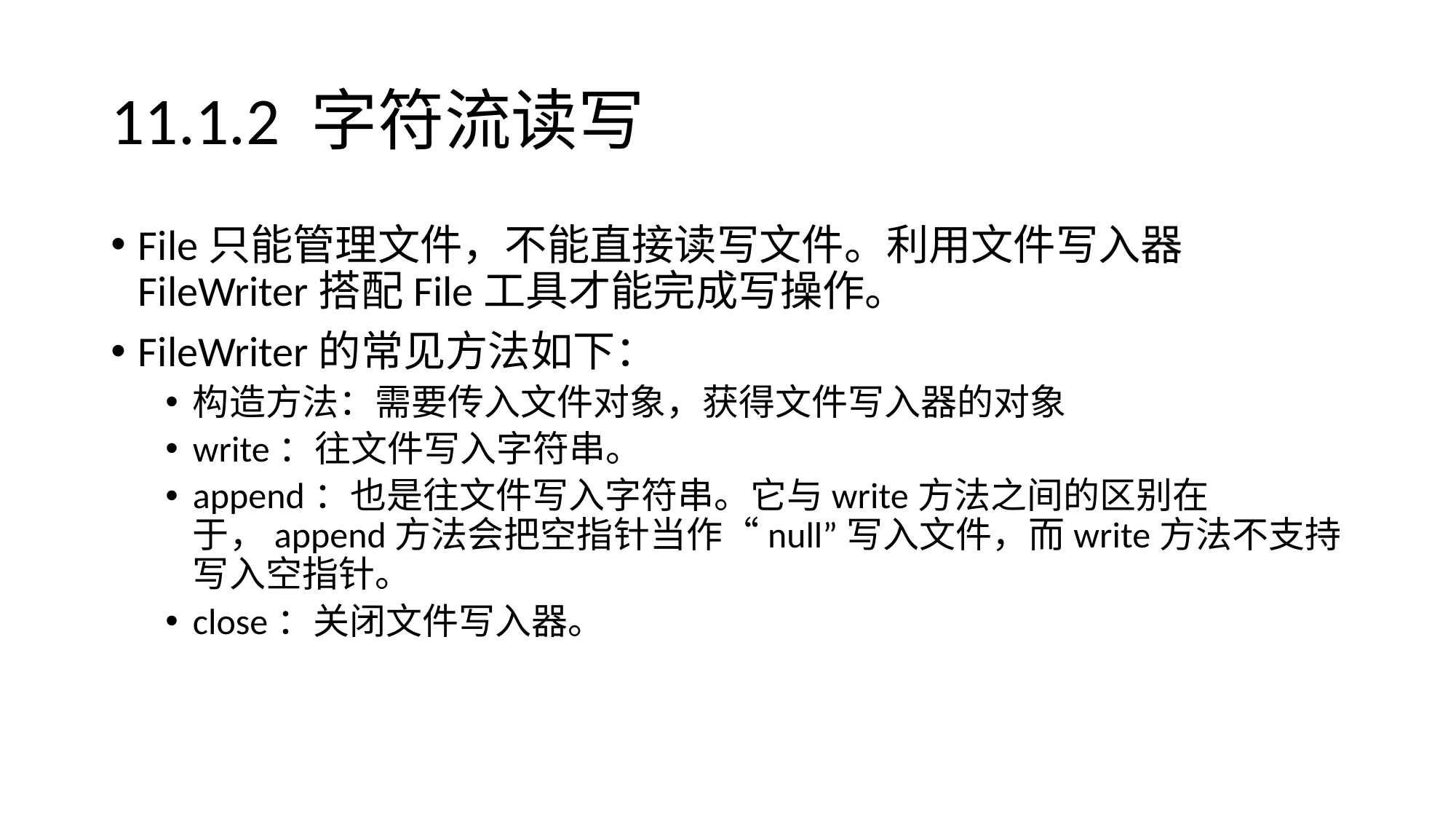

# 11.1.2 字符流读写
File只能管理文件，不能直接读写文件。利用文件写入器FileWriter搭配File工具才能完成写操作。
FileWriter的常见方法如下：
构造方法：需要传入文件对象，获得文件写入器的对象
write：往文件写入字符串。
append：也是往文件写入字符串。它与write方法之间的区别在于，append方法会把空指针当作“null”写入文件，而write方法不支持写入空指针。
close：关闭文件写入器。